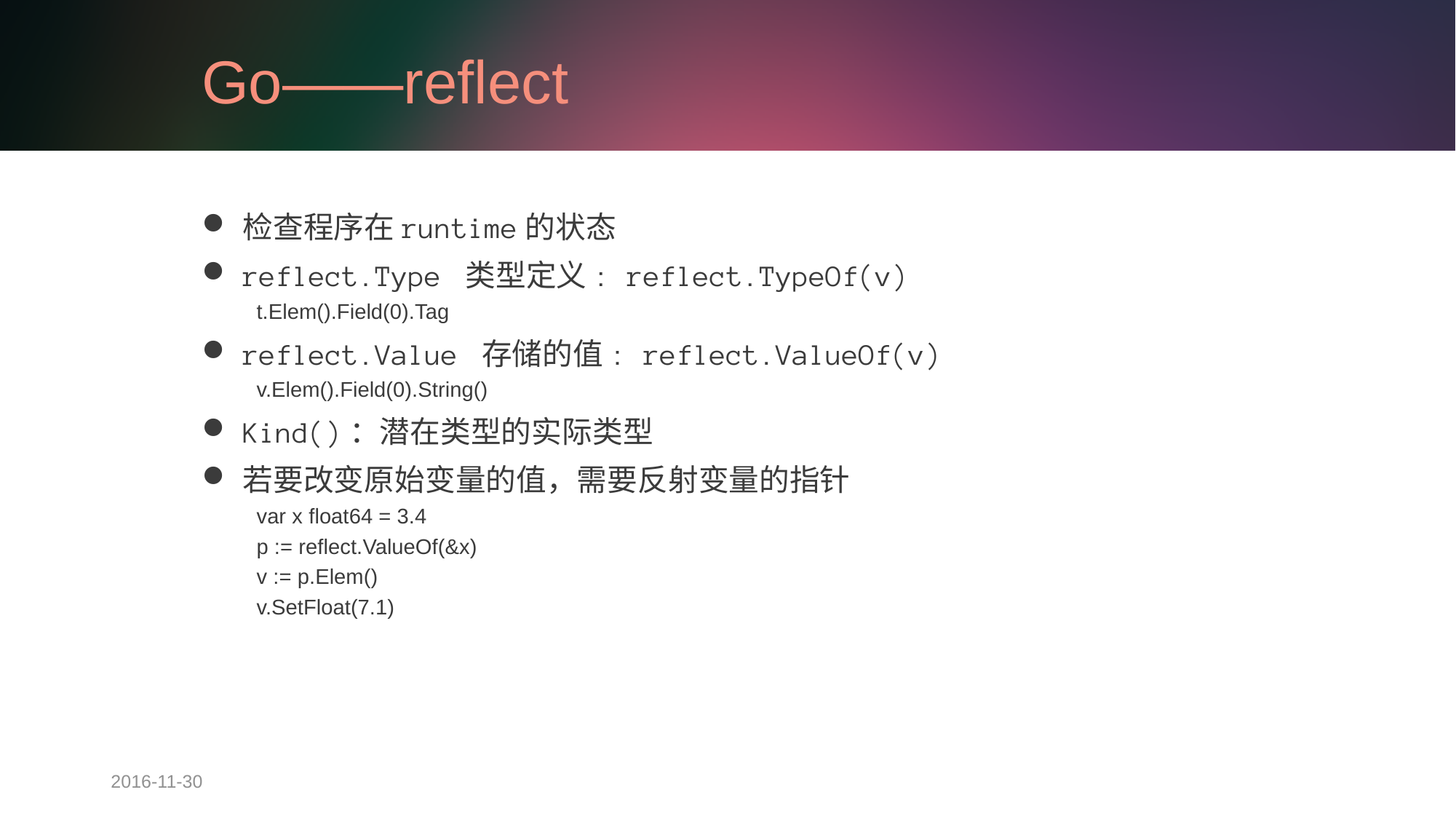

# Go——reflect
检查程序在runtime的状态
reflect.Type 类型定义: reflect.TypeOf(v)
t.Elem().Field(0).Tag
reflect.Value 存储的值: reflect.ValueOf(v)
v.Elem().Field(0).String()
Kind()：潜在类型的实际类型
若要改变原始变量的值，需要反射变量的指针
var x float64 = 3.4
p := reflect.ValueOf(&x)
v := p.Elem()
v.SetFloat(7.1)

2016-11-30
24